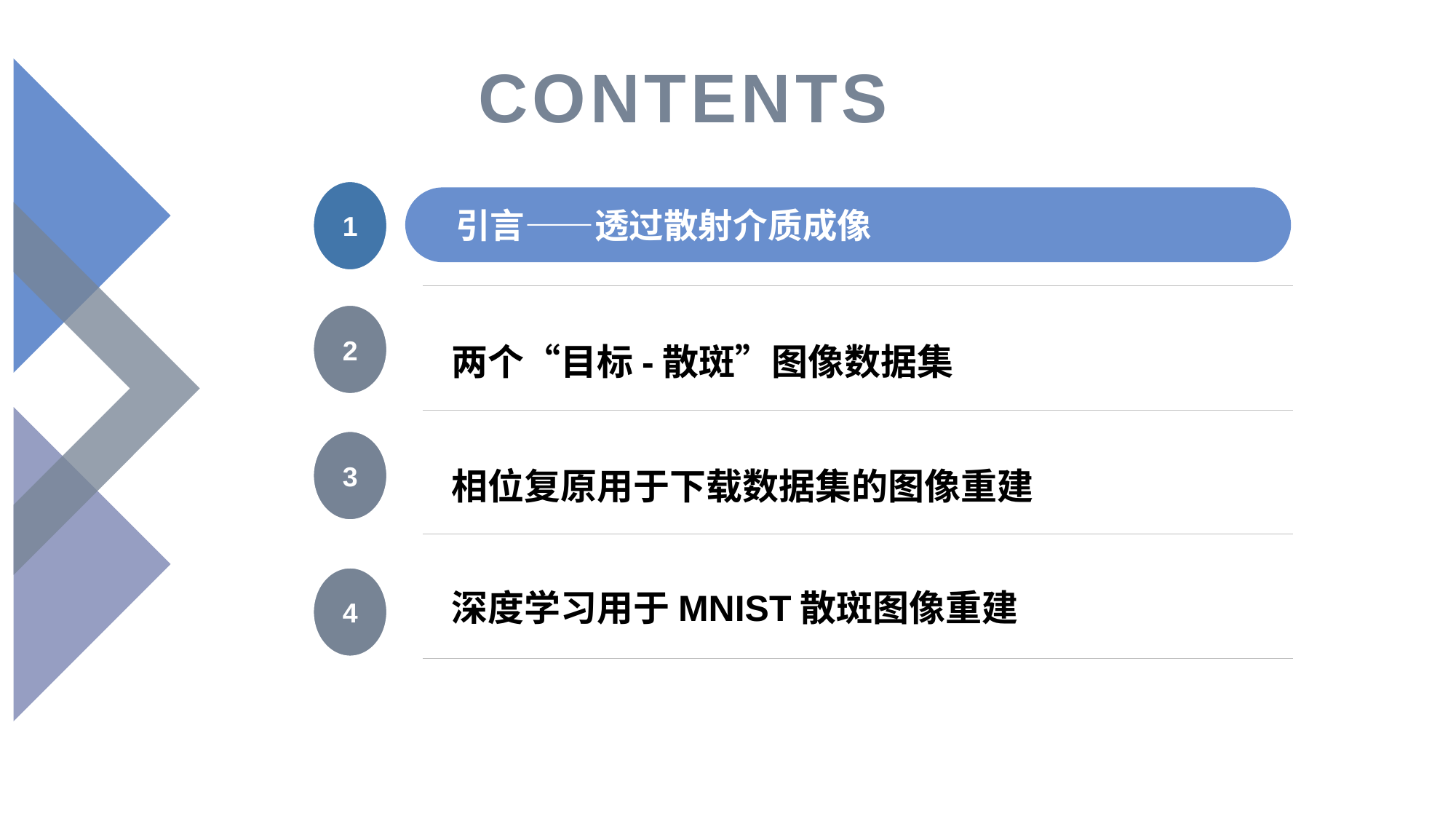

CONTENTS

1
   引言——透过散射介质成像
2
两个“目标-散斑”图像数据集
3
相位复原用于下载数据集的图像重建
4
深度学习用于MNIST散斑图像重建